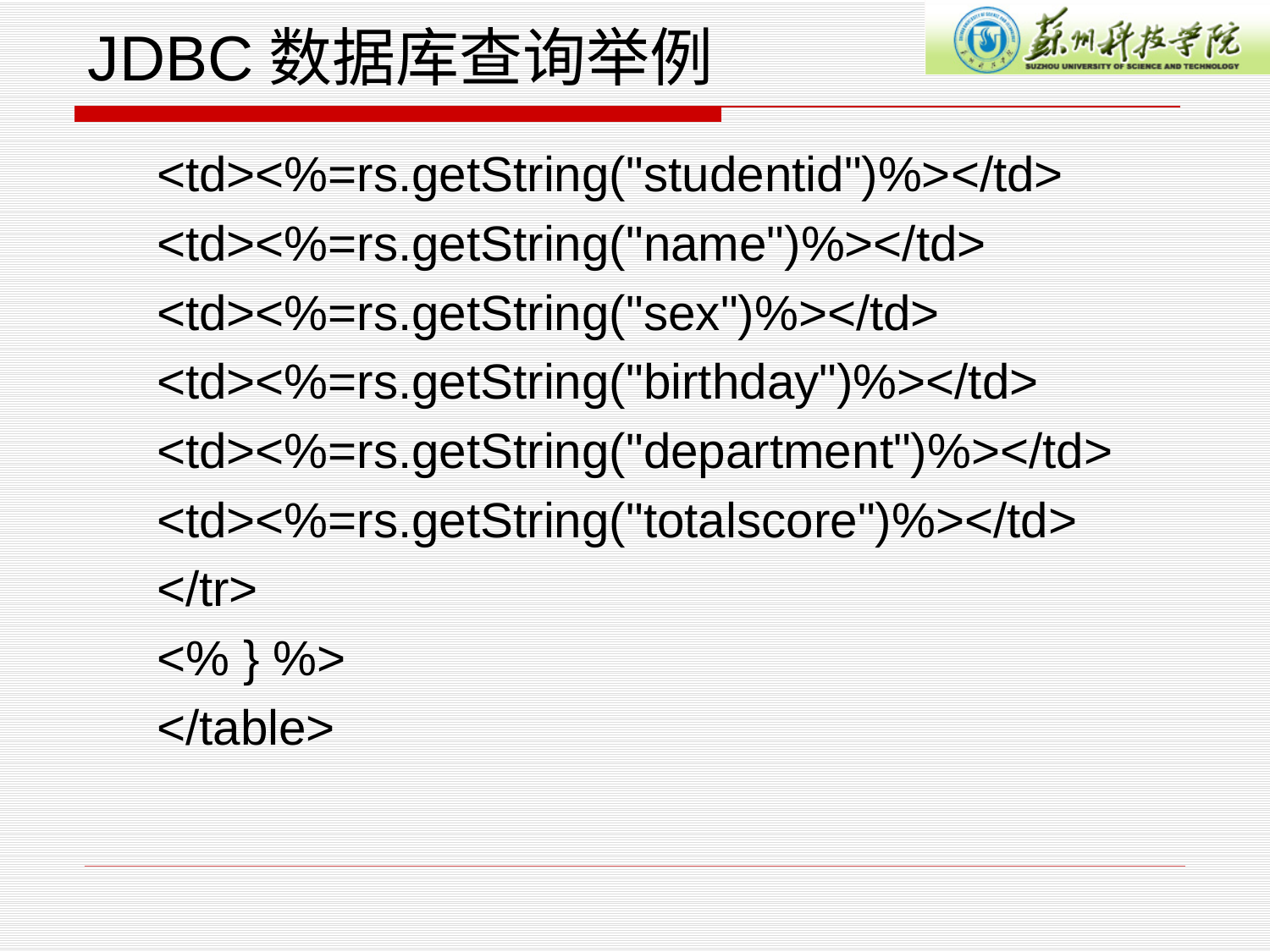

# JDBC数据库查询举例
<td><%=rs.getString("studentid")%></td>
<td><%=rs.getString("name")%></td>
<td><%=rs.getString("sex")%></td>
<td><%=rs.getString("birthday")%></td>
<td><%=rs.getString("department")%></td>
<td><%=rs.getString("totalscore")%></td>
</tr>
<% } %>
</table>